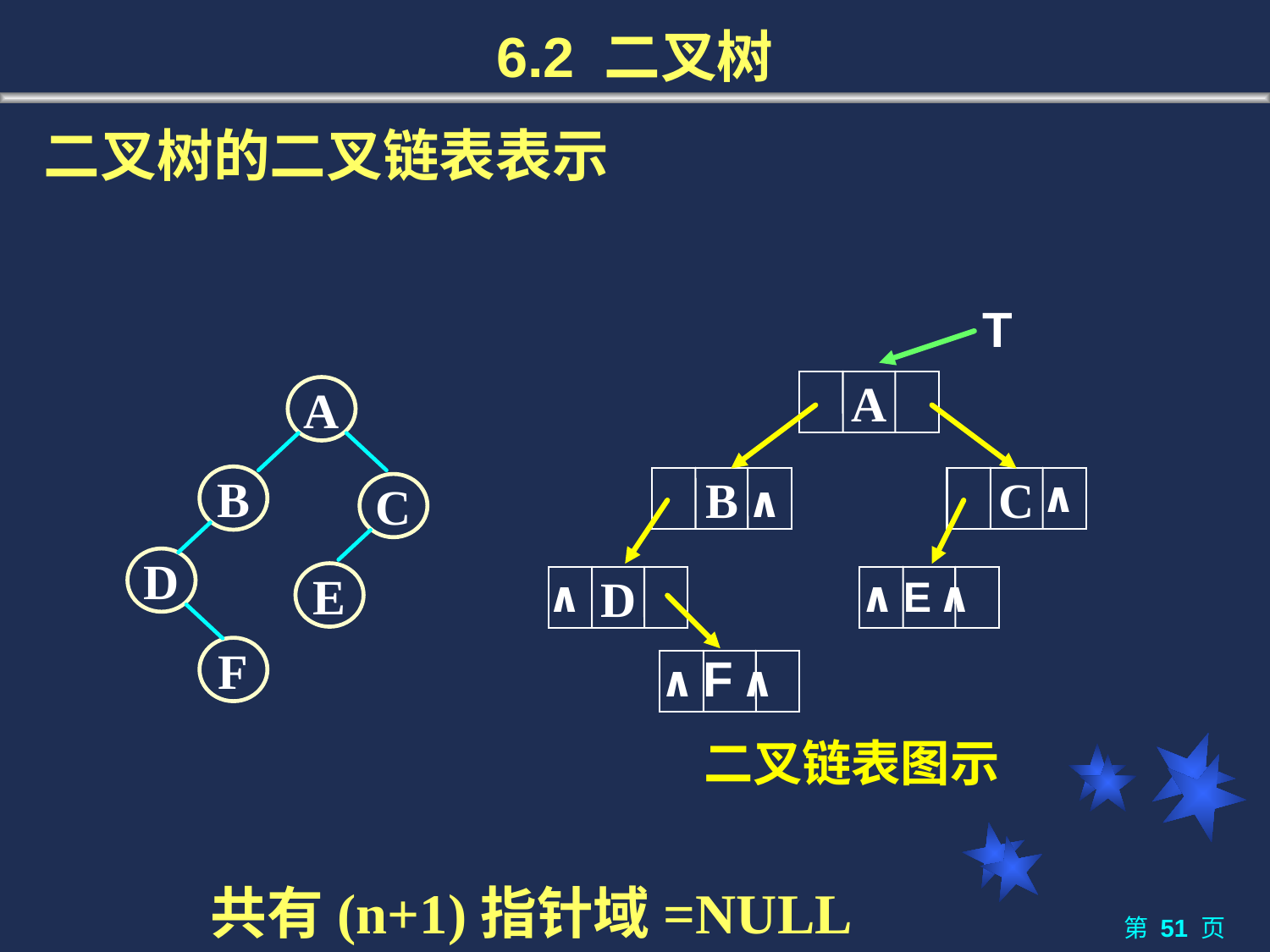

# 6.2 二叉树
二叉树的二叉链表表示
T

A

∧
B

C

∧

∧
∧ E ∧
D

∧ F ∧

二叉链表图示
A

B
C
D
E
F
共有(n+1)指针域=NULL
第 51 页